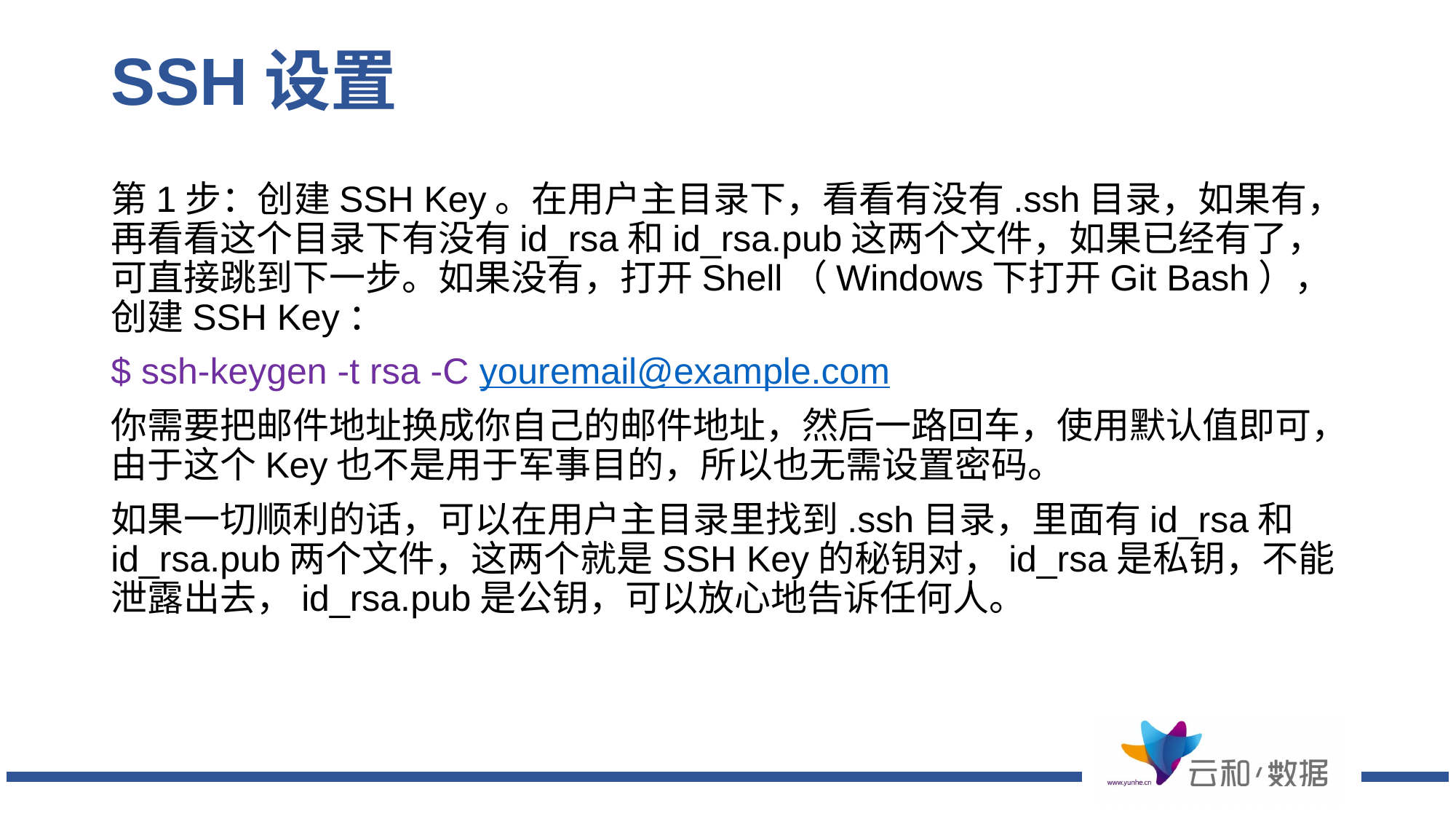

# SSH设置
第1步：创建SSH Key。在用户主目录下，看看有没有.ssh目录，如果有，再看看这个目录下有没有id_rsa和id_rsa.pub这两个文件，如果已经有了，可直接跳到下一步。如果没有，打开Shell（Windows下打开Git Bash），创建SSH Key：
$ ssh-keygen -t rsa -C youremail@example.com
你需要把邮件地址换成你自己的邮件地址，然后一路回车，使用默认值即可，由于这个Key也不是用于军事目的，所以也无需设置密码。
如果一切顺利的话，可以在用户主目录里找到.ssh目录，里面有id_rsa和id_rsa.pub两个文件，这两个就是SSH Key的秘钥对，id_rsa是私钥，不能泄露出去，id_rsa.pub是公钥，可以放心地告诉任何人。